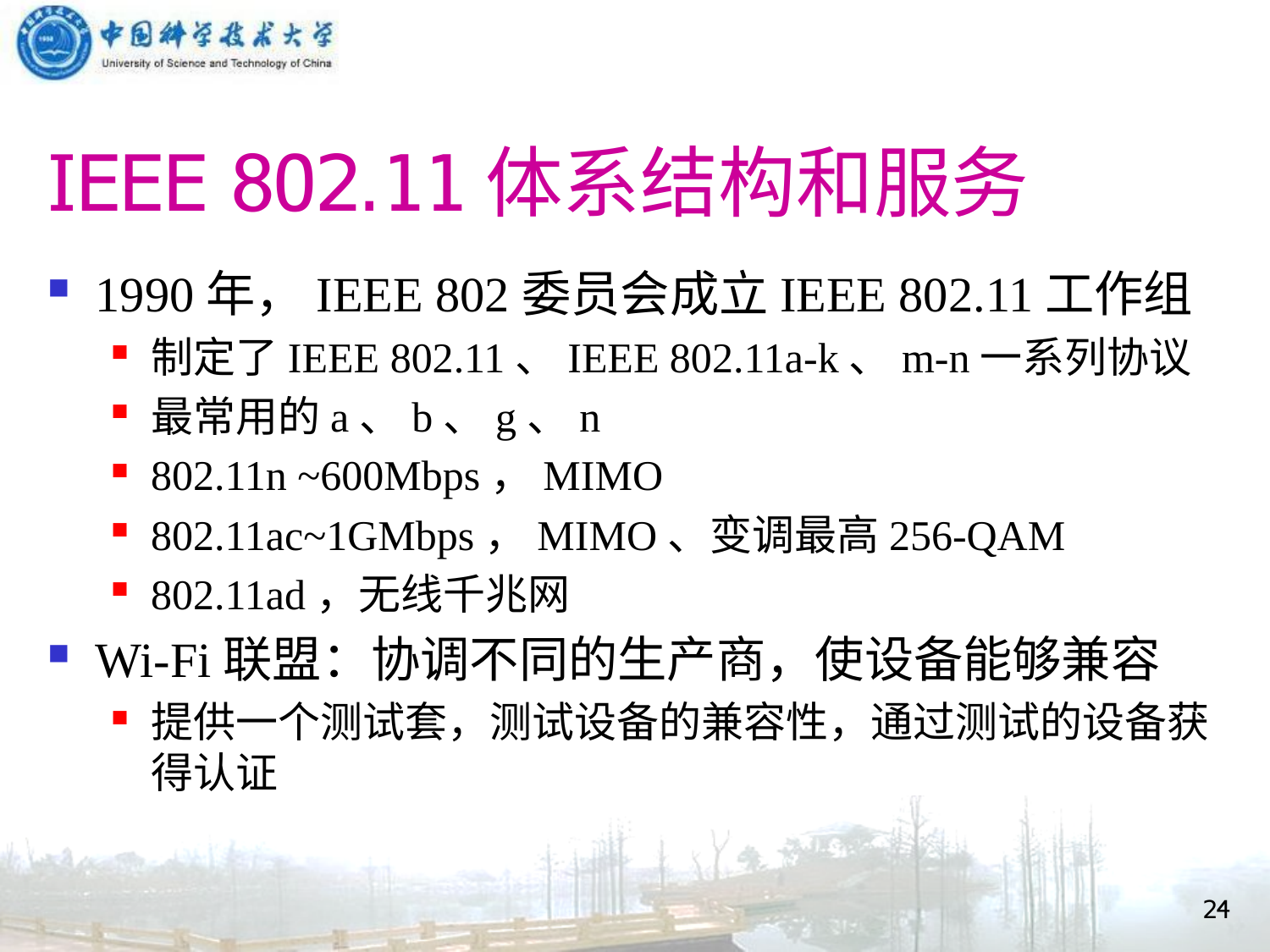

# IEEE 802.11体系结构和服务
1990年，IEEE 802委员会成立IEEE 802.11工作组
制定了IEEE 802.11、IEEE 802.11a-k、m-n一系列协议
最常用的a、b、g、n
802.11n ~600Mbps，MIMO
802.11ac~1GMbps，MIMO、变调最高256-QAM
802.11ad，无线千兆网
Wi-Fi联盟：协调不同的生产商，使设备能够兼容
提供一个测试套，测试设备的兼容性，通过测试的设备获得认证

24